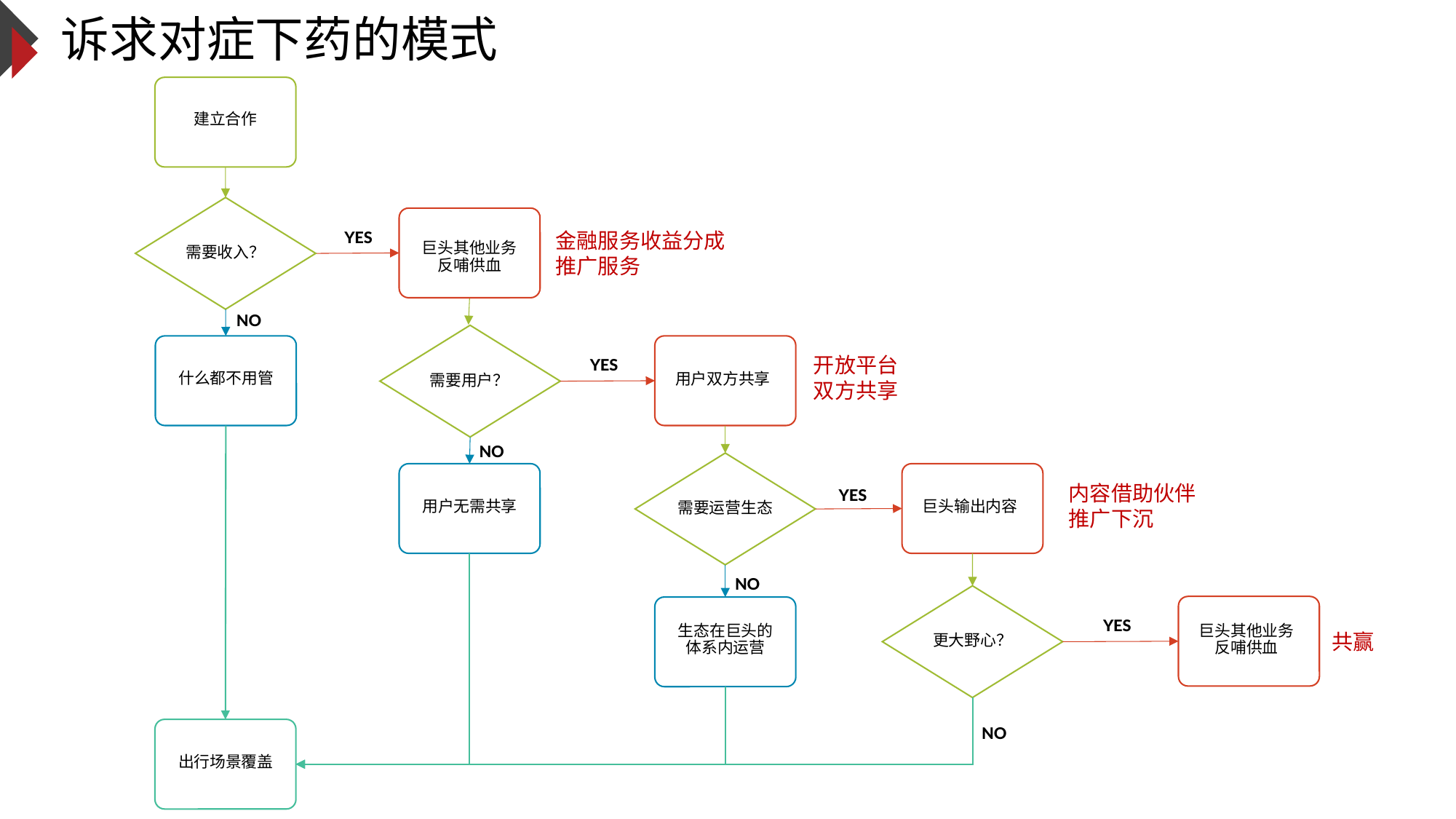

# 诉求对症下药的模式

建立合作

需要收入？

巨头其他业务反哺供血
金融服务收益分成
推广服务
YES
NO

需要用户？

什么都不用管

用户双方共享
开放平台
双方共享
YES
NO

需要运营生态

用户无需共享

巨头输出内容
内容借助伙伴
推广下沉
YES
NO

更大野心？

巨头其他业务反哺供血

生态在巨头的体系内运营
YES
共赢

出行场景覆盖
NO